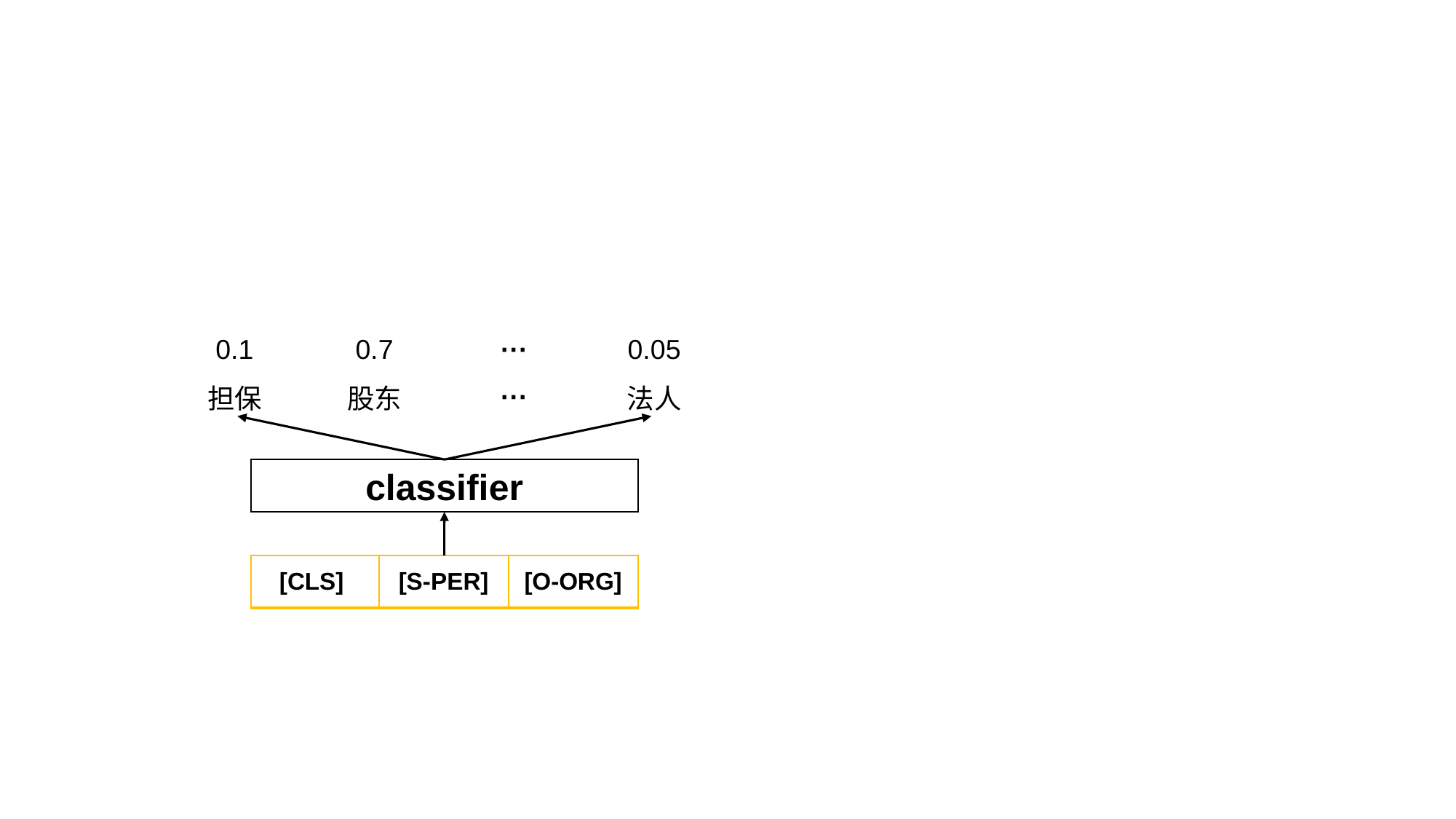

#
| 0.1 | 0.7 | ··· | 0.05 |
| --- | --- | --- | --- |
| 担保 | 股东 | ··· | 法人 |
classifier
| [CLS] | [S-PER] | [O-ORG] |
| --- | --- | --- |